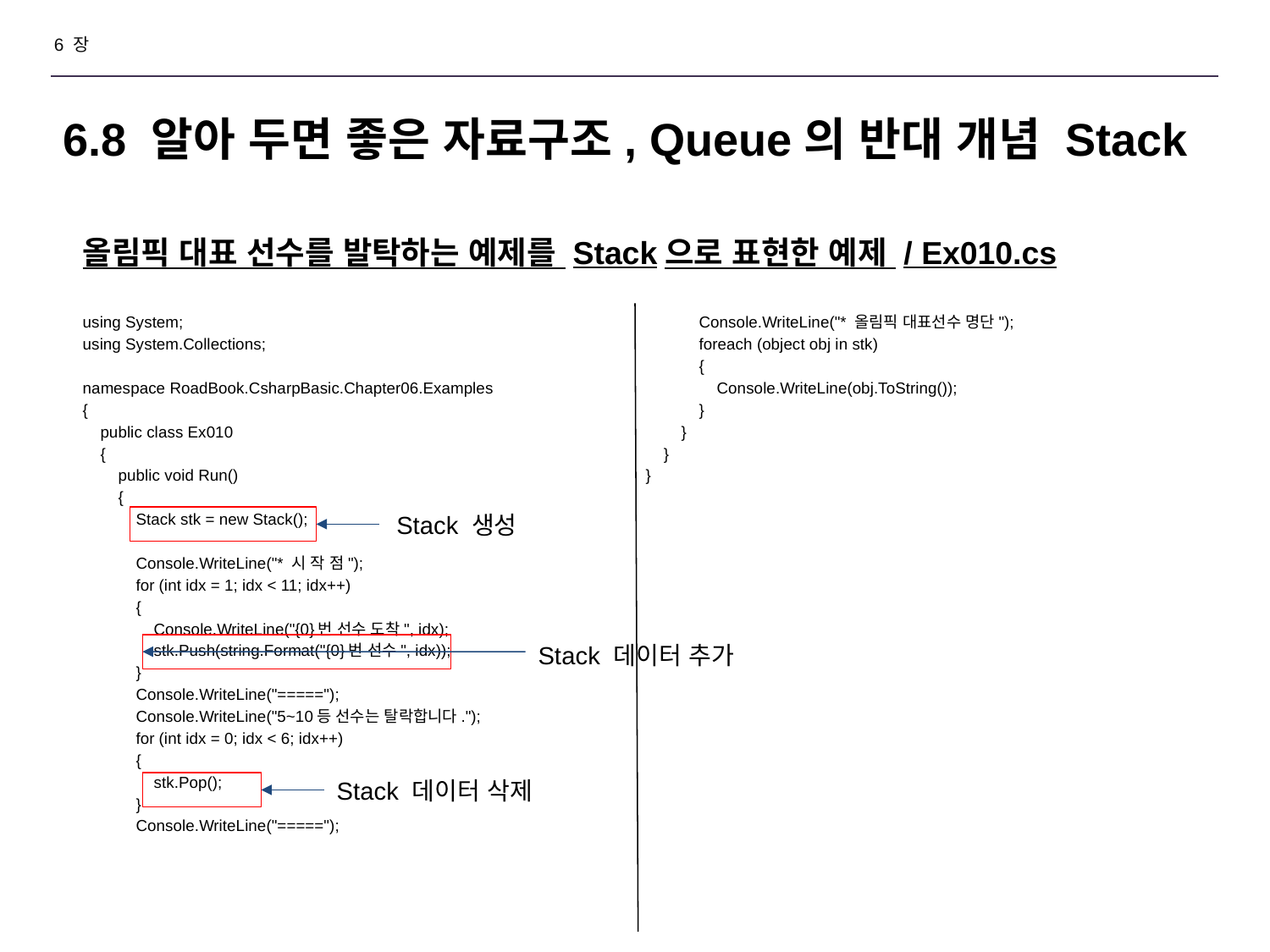

6 장
# 6.8 알아 두면 좋은 자료구조, Queue의 반대 개념 Stack
올림픽 대표 선수를 발탁하는 예제를 Stack으로 표현한 예제 / Ex010.cs
using System;
using System.Collections;

namespace RoadBook.CsharpBasic.Chapter06.Examples
{
    public class Ex010
    {
        public void Run()
        {
            Stack stk = new Stack();

            Console.WriteLine("* 시 작 점");
            for (int idx = 1; idx < 11; idx++)
            {
                Console.WriteLine("{0}번 선수 도착", idx);
                stk.Push(string.Format("{0}번 선수", idx));
            }
            Console.WriteLine("=====");
            Console.WriteLine("5~10등 선수는 탈락합니다.");
            for (int idx = 0; idx < 6; idx++)
            {
                stk.Pop();
            }
            Console.WriteLine("=====");

            Console.WriteLine("* 올림픽 대표선수 명단");
            foreach (object obj in stk)
            {
                Console.WriteLine(obj.ToString());
            }
        }
    }
}
Stack 생성

Stack 데이터 추가

Stack 데이터 삭제